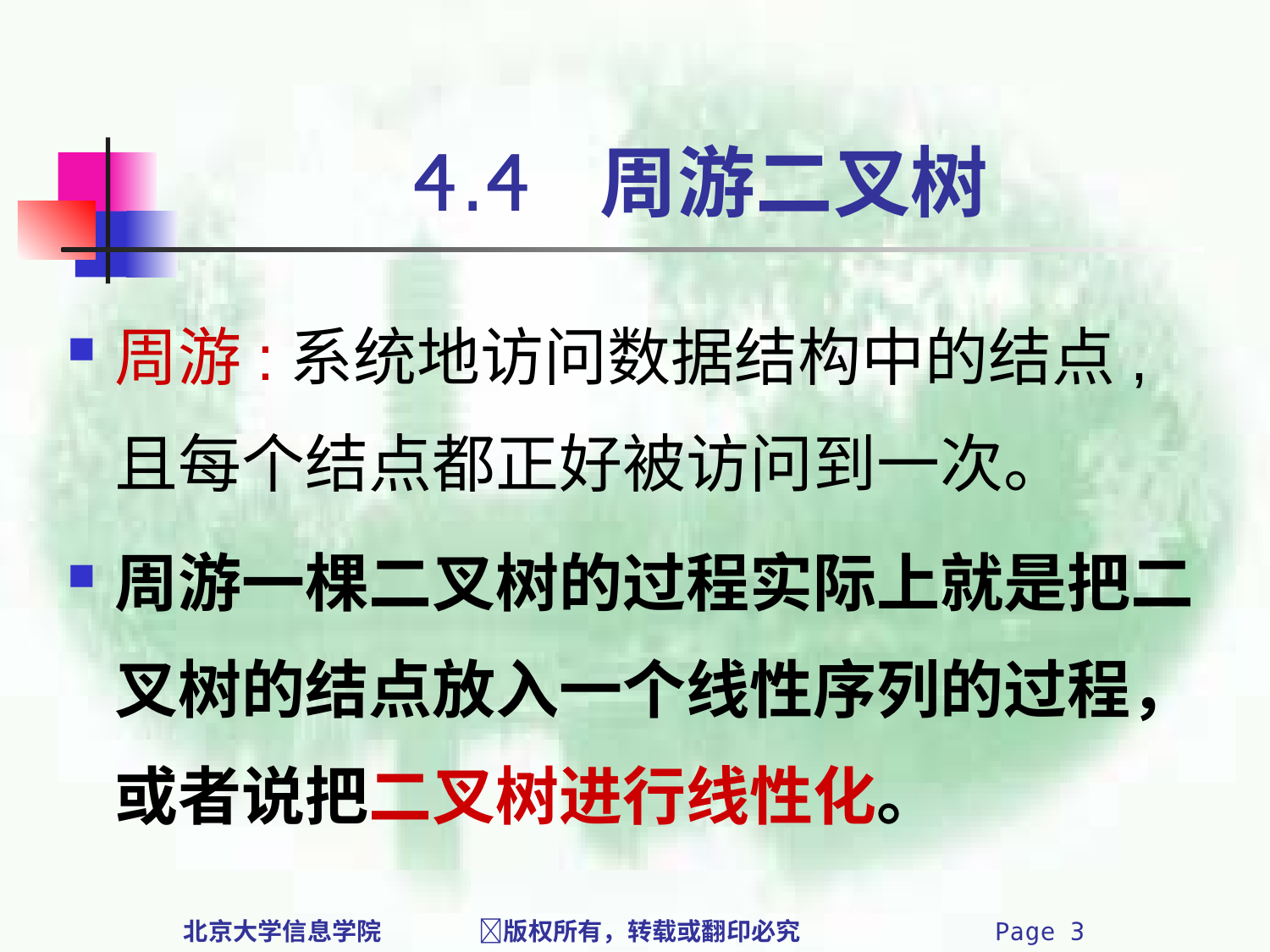

# 4.4  周游二叉树
周游:系统地访问数据结构中的结点,且每个结点都正好被访问到一次。
周游一棵二叉树的过程实际上就是把二叉树的结点放入一个线性序列的过程，或者说把二叉树进行线性化。

北京大学信息学院                 ©版权所有，转载或翻印必究                                 Page  3